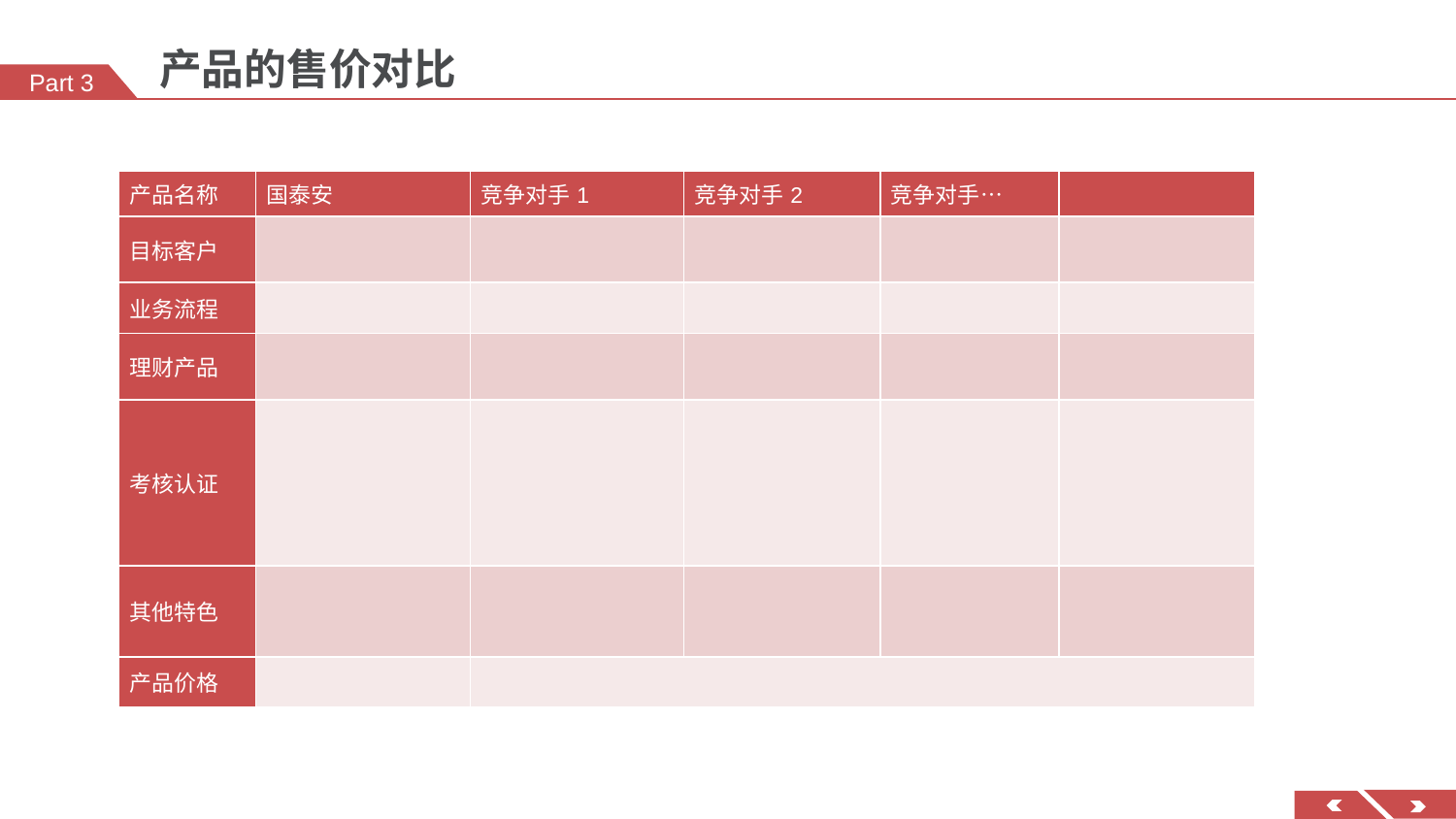

# 产品的售价对比
Part 3
| 产品名称 | 国泰安 | 竞争对手1 | 竞争对手2 | 竞争对手… |  |
| --- | --- | --- | --- | --- | --- |
| 目标客户 |  |  |  |  |  |
| 业务流程 |  |  |  |  |  |
| 理财产品 |  |  |  |  |  |
| 考核认证 |  |  |  |  |  |
| 其他特色 |  |  |  |  |  |
| 产品价格 |  |  |  |  |  |